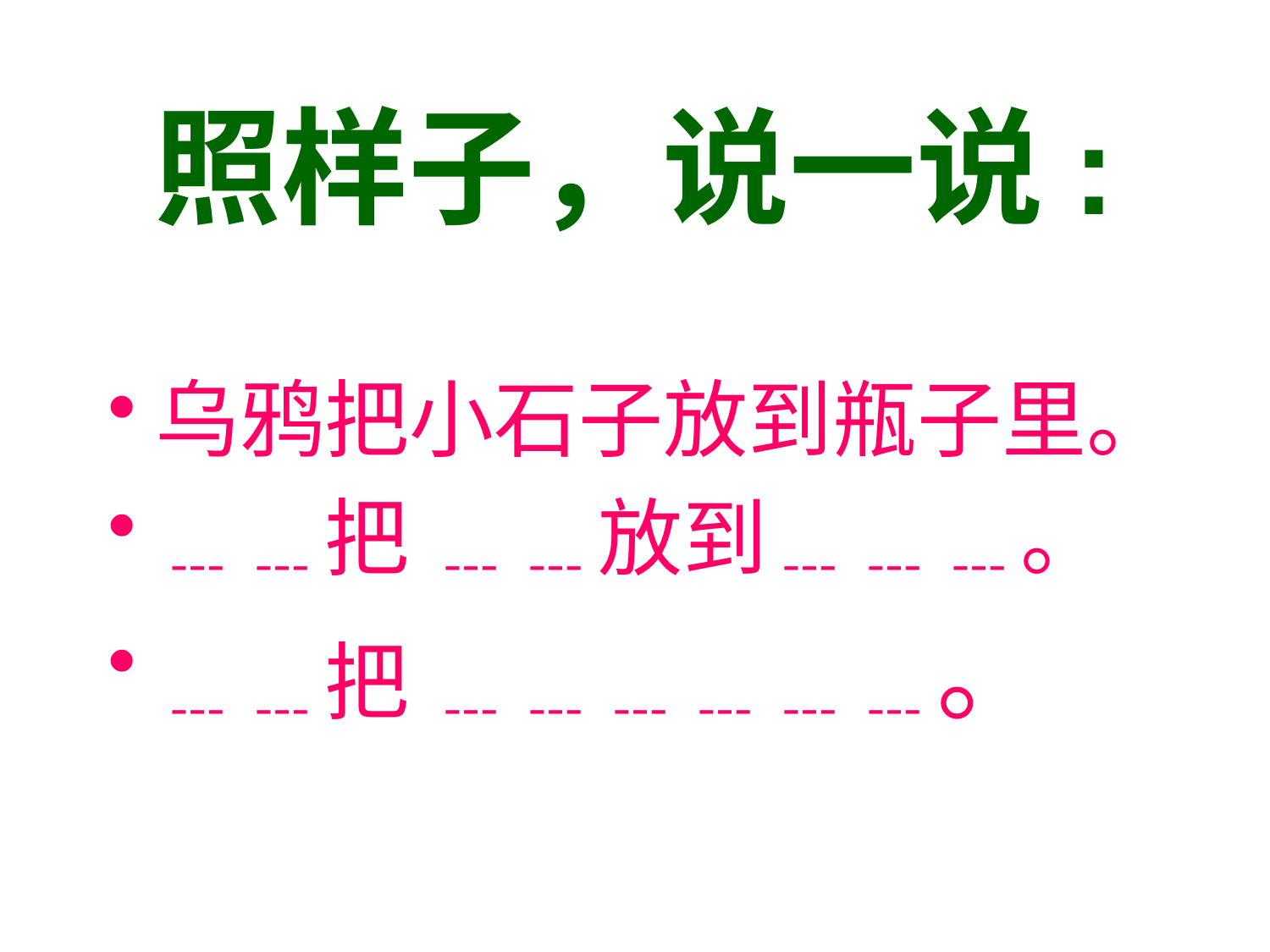

# 照样子，说一说:

乌鸦把小石子放到瓶子里。
﹍﹍把 ﹍﹍放到﹍﹍﹍。
﹍﹍把 ﹍﹍﹍﹍﹍﹍。